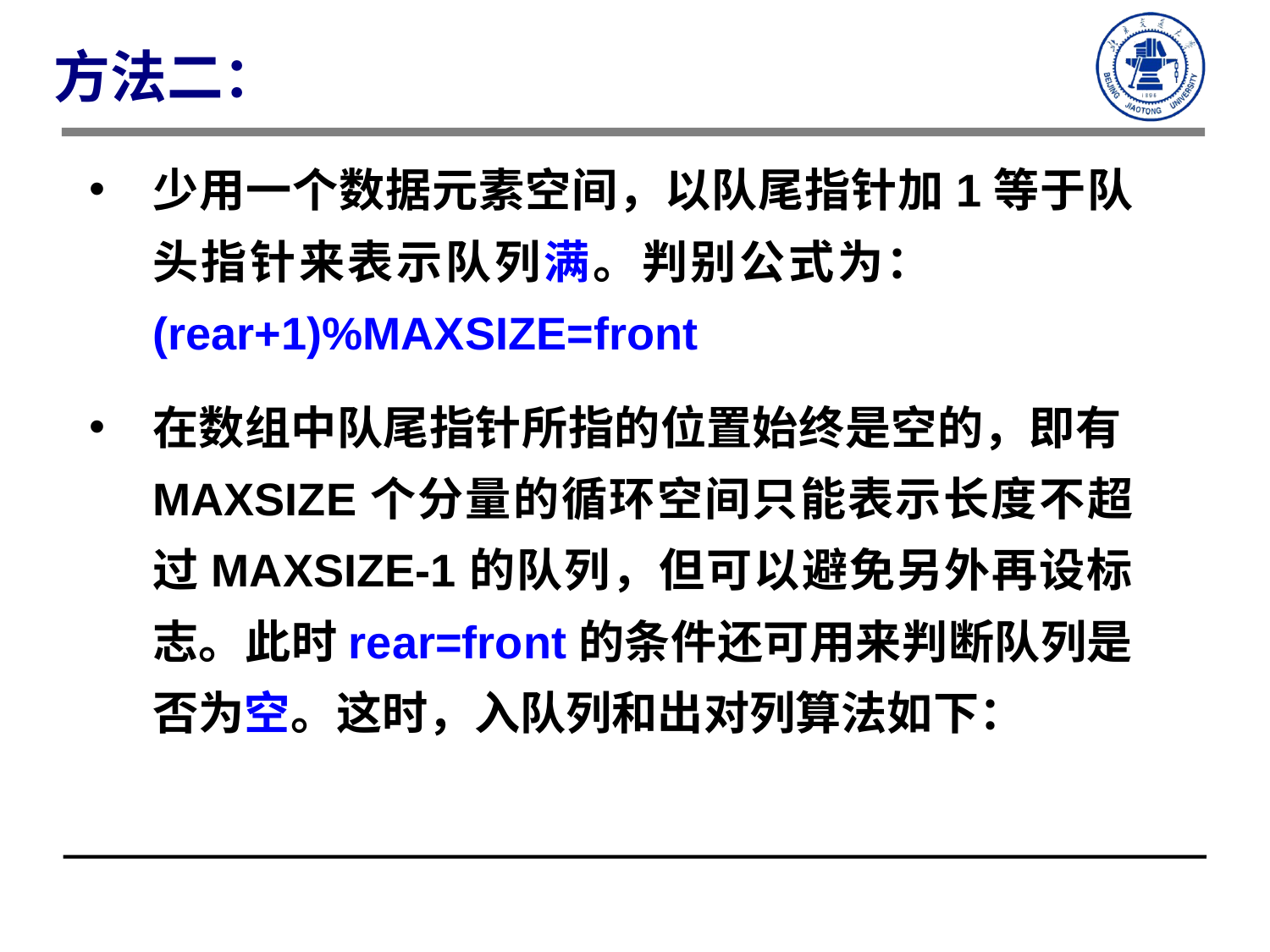

方法二：
少用一个数据元素空间，以队尾指针加1等于队头指针来表示队列满。判别公式为：                (rear+1)%MAXSIZE=front
在数组中队尾指针所指的位置始终是空的，即有MAXSIZE个分量的循环空间只能表示长度不超过MAXSIZE-1的队列，但可以避免另外再设标志。此时rear=front的条件还可用来判断队列是否为空。这时，入队列和出对列算法如下：